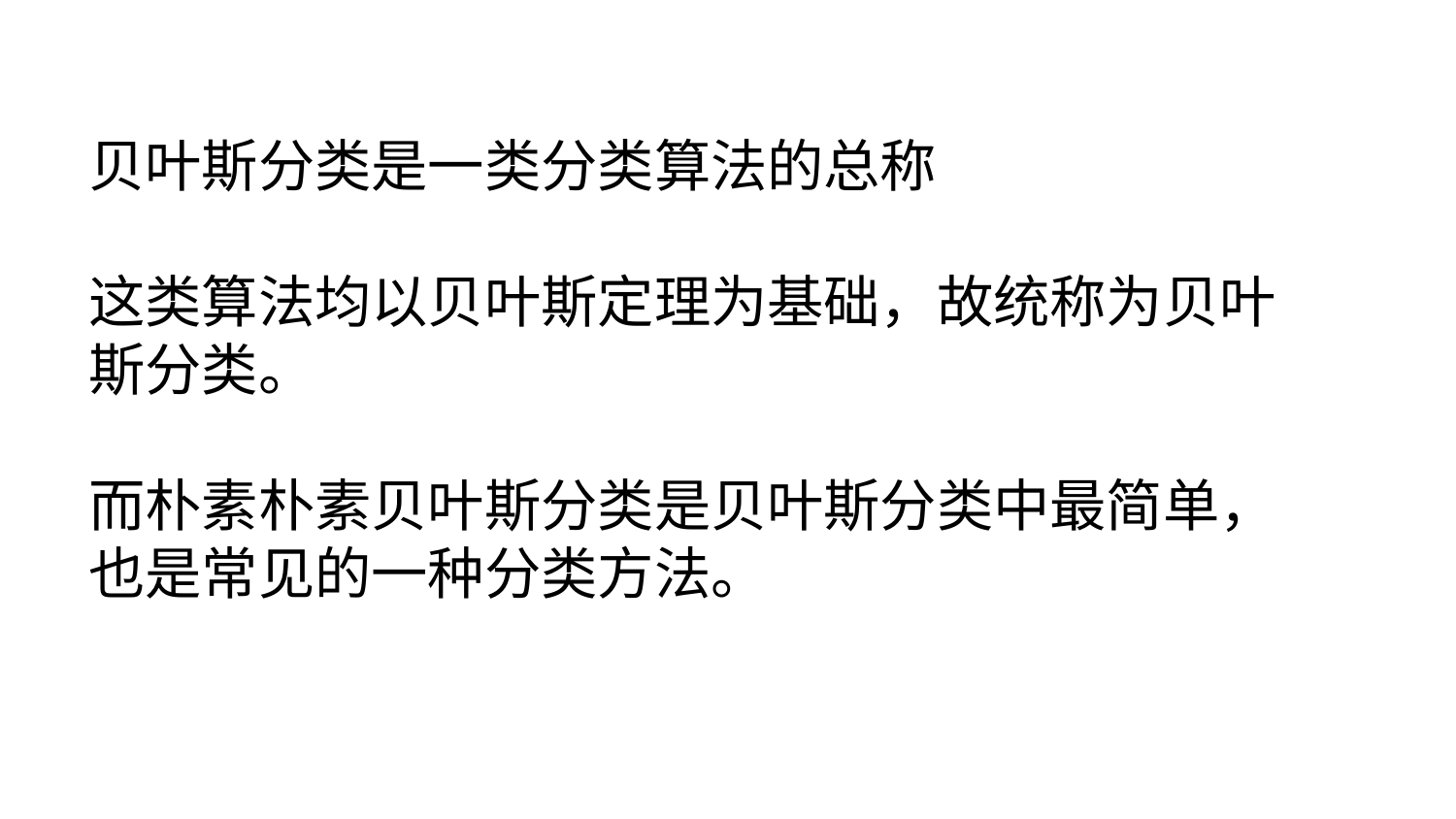

贝叶斯分类是一类分类算法的总称

这类算法均以贝叶斯定理为基础，故统称为贝叶斯分类。

而朴素朴素贝叶斯分类是贝叶斯分类中最简单，也是常见的一种分类方法。